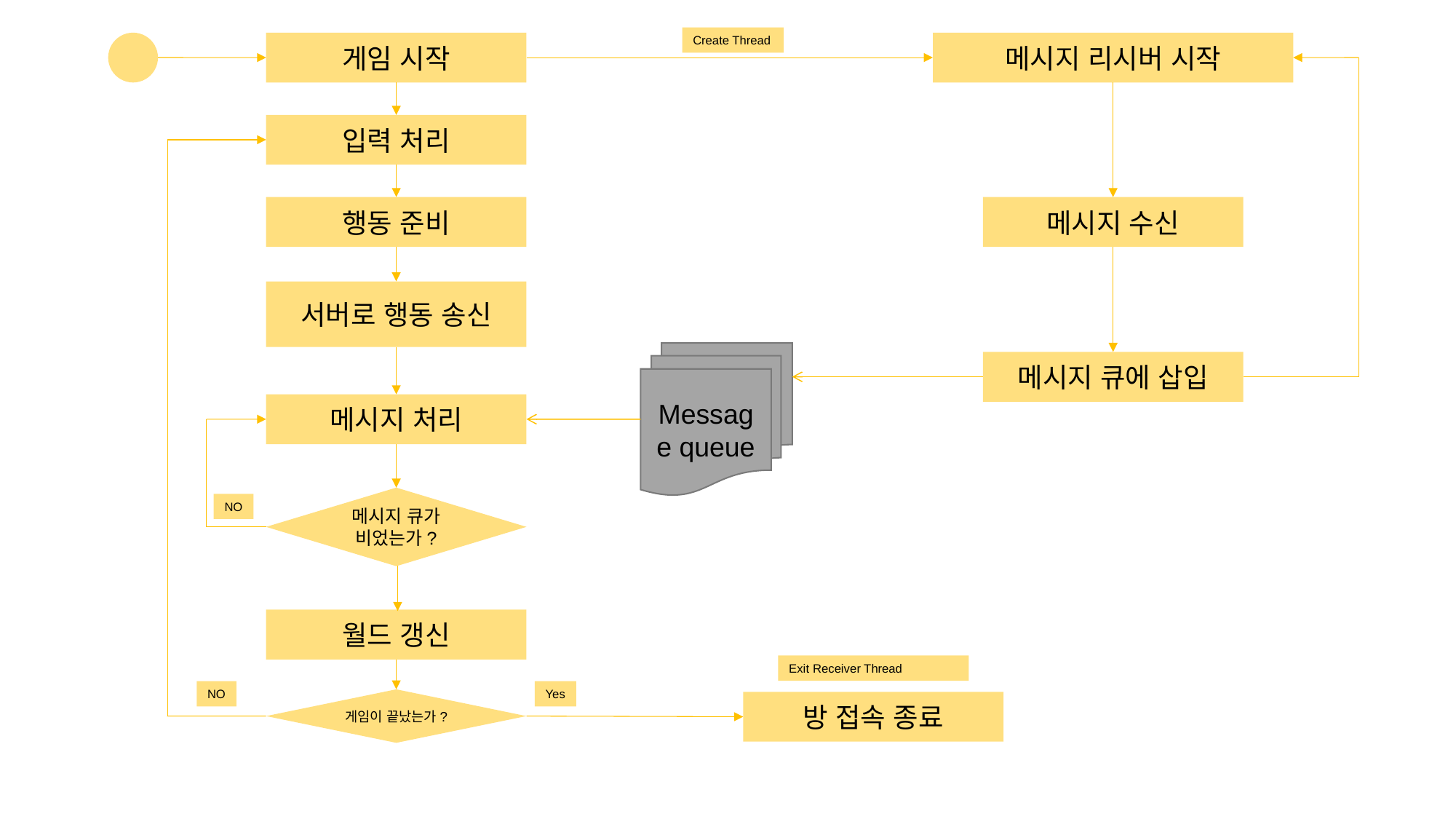

Client In Game
Create Thread
메시지 리시버 시작

게임 시작
입력 처리
행동 준비
메시지 수신
서버로 행동 송신
Message queue
메시지 큐에 삽입
메시지 처리
메시지 큐가 비었는가?
NO
월드 갱신
Exit Receiver Thread
NO
Yes
게임이 끝났는가?
방 접속 종료